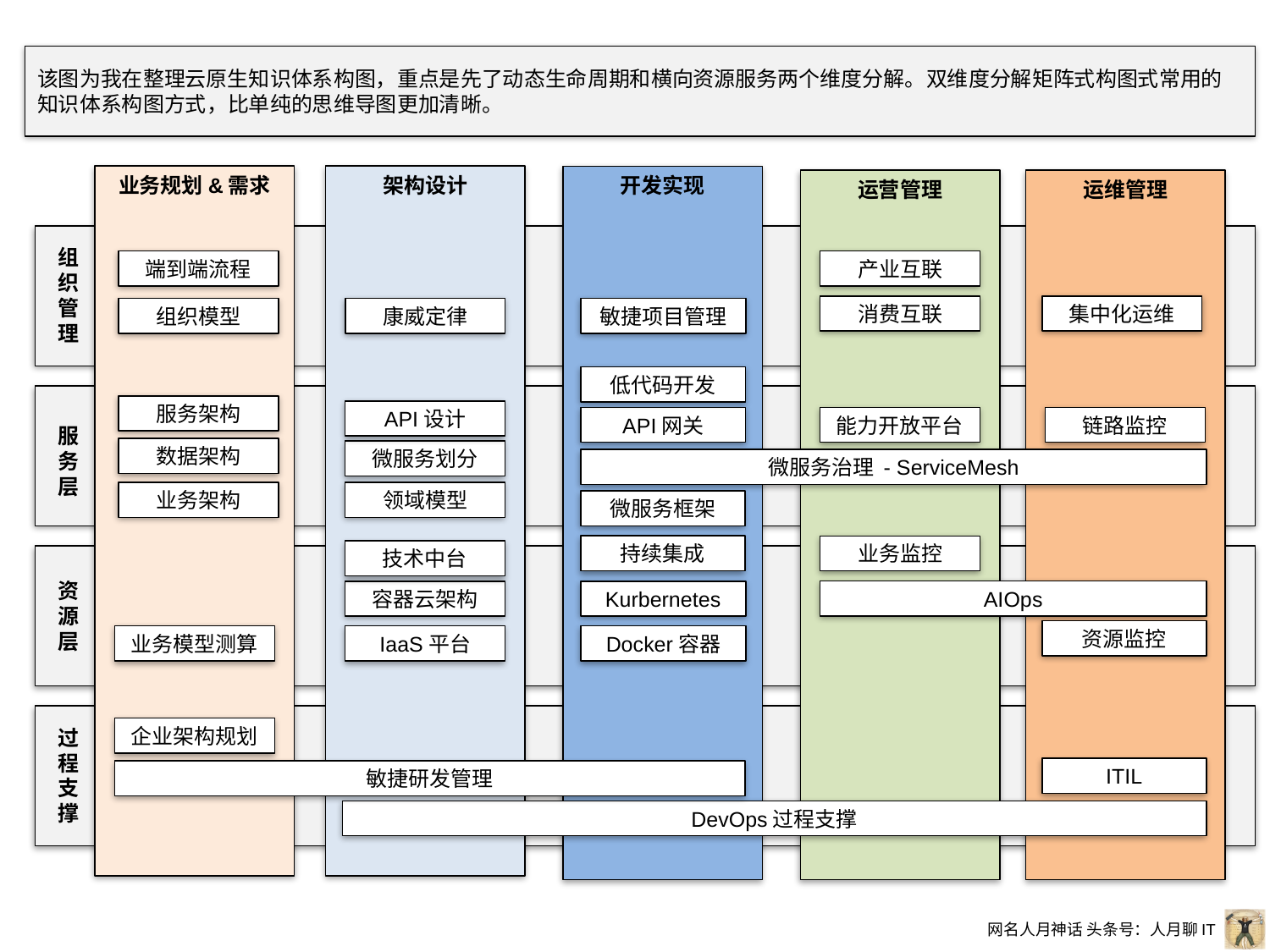

该图为我在整理云原生知识体系构图，重点是先了动态生命周期和横向资源服务两个维度分解。双维度分解矩阵式构图式常用的知识体系构图方式，比单纯的思维导图更加清晰。
业务规划&需求
架构设计
开发实现
运营管理
运维管理

组
织
管
理
端到端流程
产业互联
消费互联
集中化运维
组织模型
康威定律
敏捷项目管理
低代码开发

服务架构
API设计
API网关
能力开放平台
链路监控
服
务
层
数据架构
微服务划分
微服务治理 - ServiceMesh
业务架构
领域模型
微服务框架
持续集成
业务监控
技术中台

资
源
层
AIOps
容器云架构
Kurbernetes
资源监控
业务模型测算
IaaS平台
Docker容器

过
程
支
撑
企业架构规划
ITIL
敏捷研发管理
DevOps过程支撑